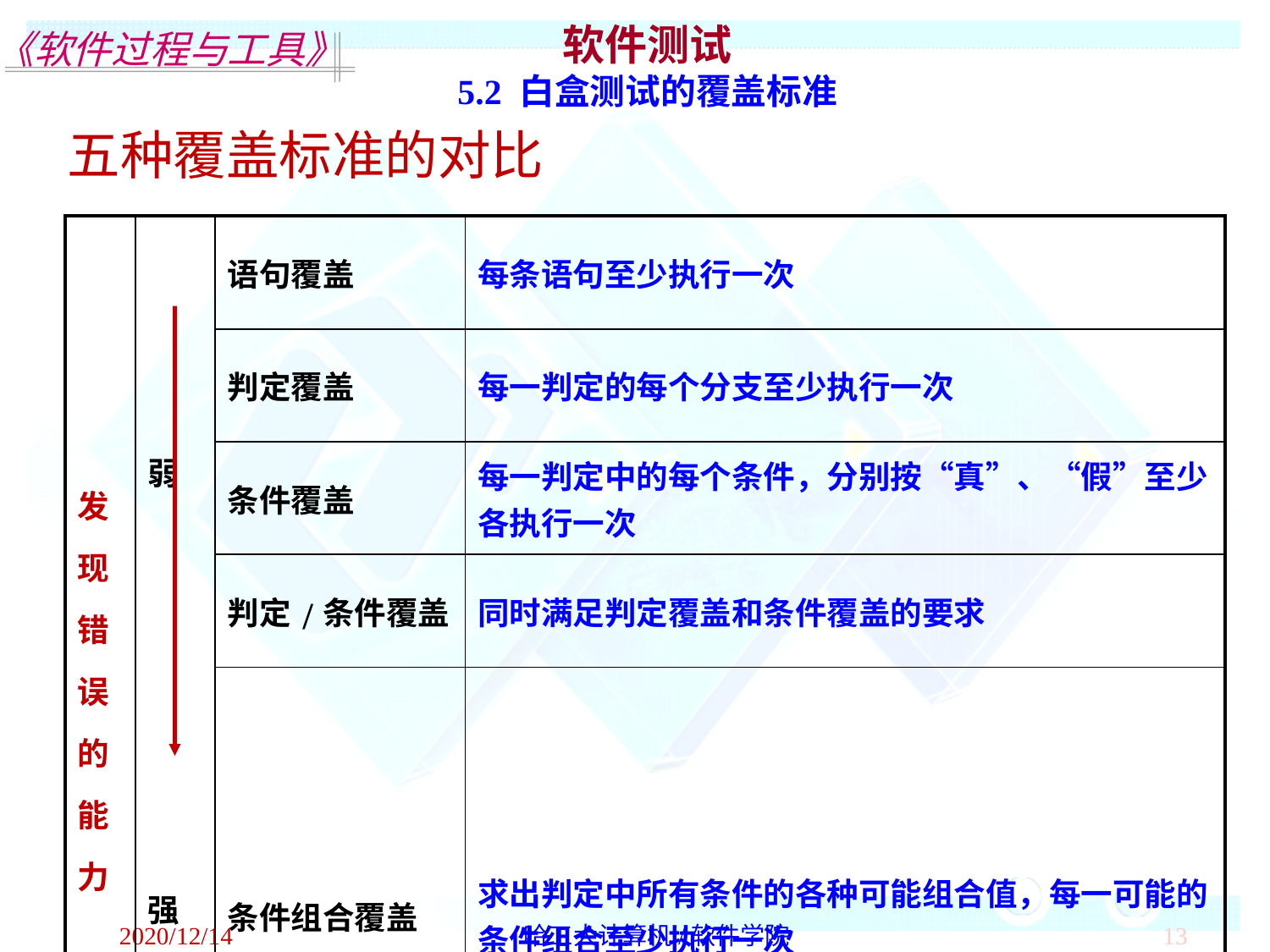

软件测试
5.2 白盒测试的覆盖标准
五种覆盖标准的对比
| 发 现 错 误 的 能 力 | 弱 强 | 语句覆盖 | 每条语句至少执行一次 |
| --- | --- | --- | --- |
|  |  | 判定覆盖 | 每一判定的每个分支至少执行一次 |
|  |  | 条件覆盖 | 每一判定中的每个条件，分别按“真”、“假”至少各执行一次 |
|  |  | 判定/条件覆盖 | 同时满足判定覆盖和条件覆盖的要求 |
|  |  | 条件组合覆盖 | 求出判定中所有条件的各种可能组合值，每一可能的条件组合至少执行一次 |